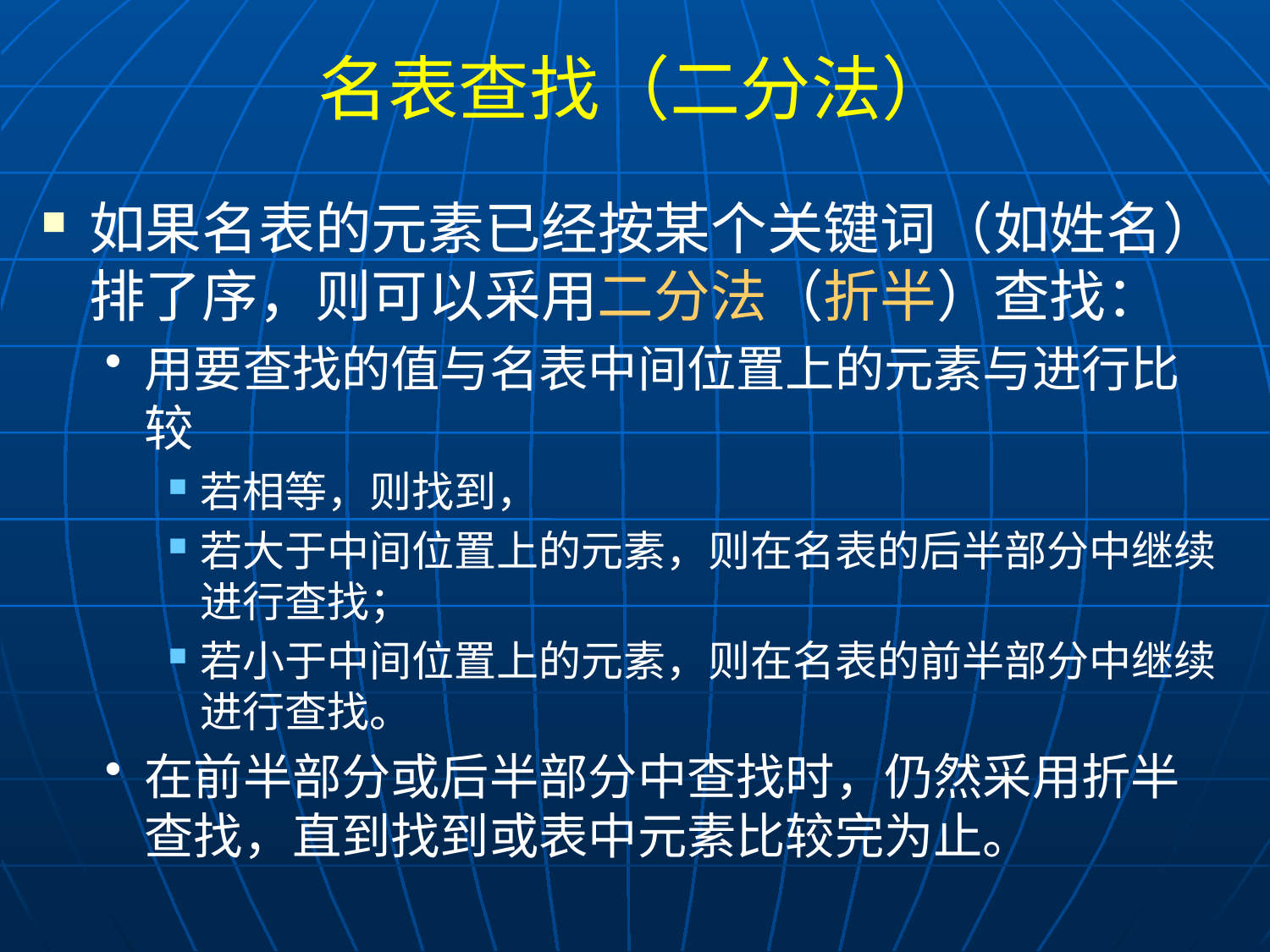

# 名表查找（二分法）
如果名表的元素已经按某个关键词（如姓名）排了序，则可以采用二分法（折半）查找：
用要查找的值与名表中间位置上的元素与进行比较
若相等，则找到，
若大于中间位置上的元素，则在名表的后半部分中继续进行查找；
若小于中间位置上的元素，则在名表的前半部分中继续进行查找。
在前半部分或后半部分中查找时，仍然采用折半查找，直到找到或表中元素比较完为止。